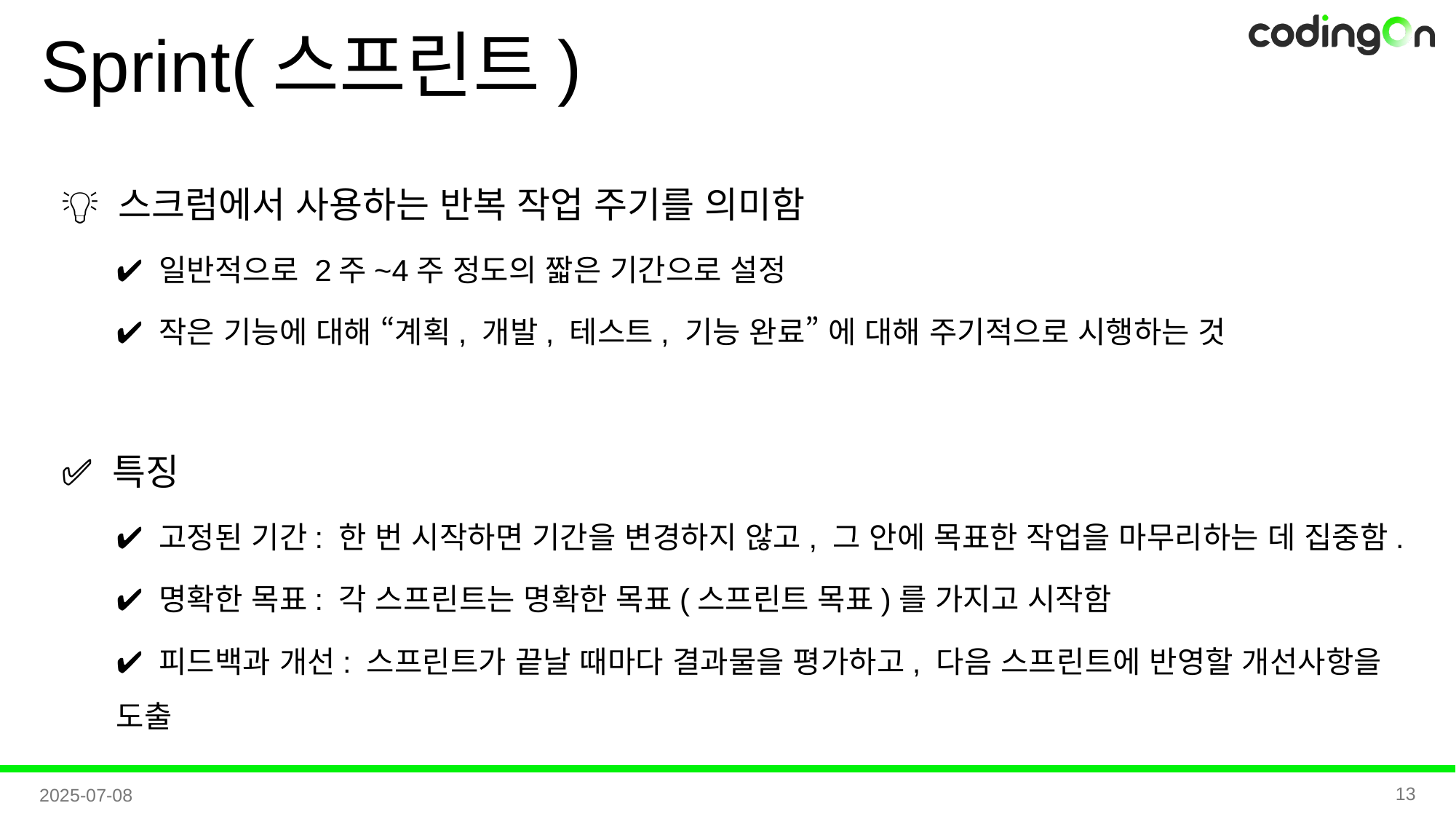

# Sprint(스프린트)
💡 스크럼에서 사용하는 반복 작업 주기를 의미함
✔️ 일반적으로 2주~4주 정도의 짧은 기간으로 설정
✔️ 작은 기능에 대해 “계획, 개발, 테스트, 기능 완료” 에 대해 주기적으로 시행하는 것

✅ 특징
✔️ 고정된 기간: 한 번 시작하면 기간을 변경하지 않고, 그 안에 목표한 작업을 마무리하는 데 집중함.
✔️ 명확한 목표: 각 스프린트는 명확한 목표(스프린트 목표)를 가지고 시작함
✔️ 피드백과 개선: 스프린트가 끝날 때마다 결과물을 평가하고, 다음 스프린트에 반영할 개선사항을 도출
13
2025-07-08